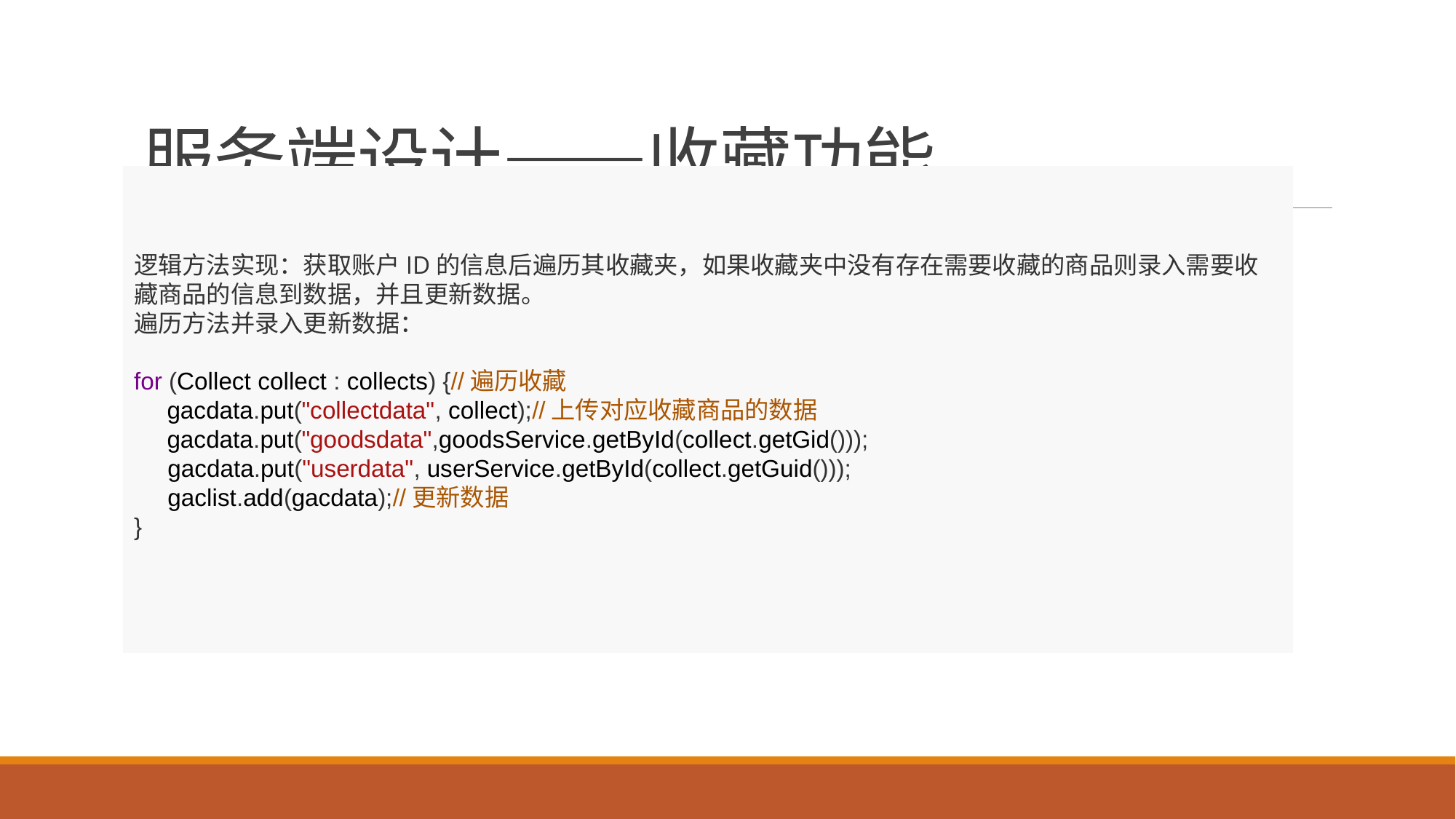

# 服务端设计——收藏功能
逻辑方法实现：获取账户ID的信息后遍历其收藏夹，如果收藏夹中没有存在需要收藏的商品则录入需要收藏商品的信息到数据，并且更新数据。
遍历方法并录入更新数据：

for (Collect collect : collects) {//遍历收藏
     gacdata.put("collectdata", collect);//上传对应收藏商品的数据
     gacdata.put("goodsdata",goodsService.getById(collect.getGid()));
     gacdata.put("userdata", userService.getById(collect.getGuid()));
     gaclist.add(gacdata);//更新数据
}